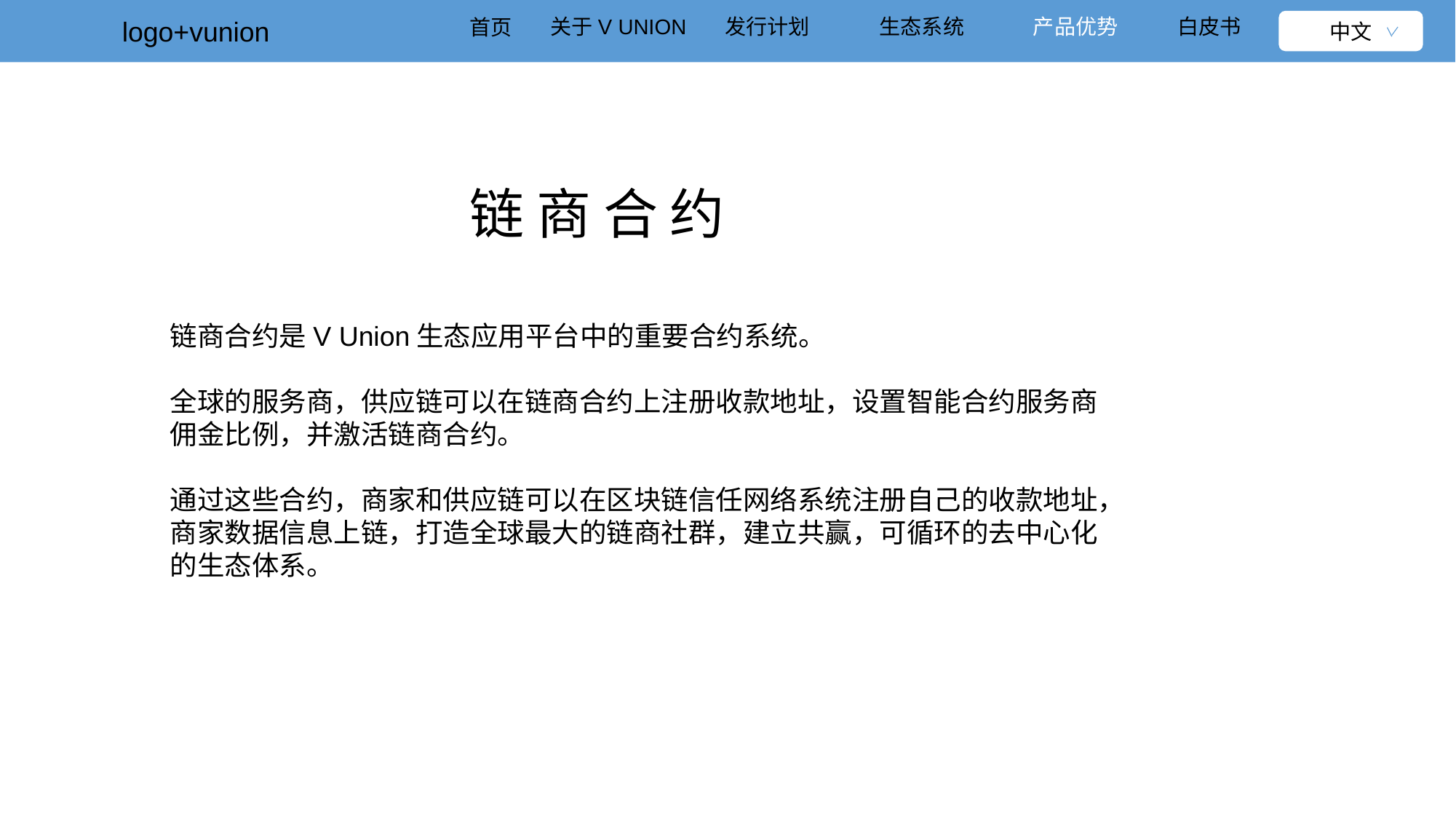

关于V UNION
发行计划
生态系统
产品优势
白皮书
首页
logo+vunion
中文
    链 商 合 约
链商合约是V Union生态应用平台中的重要合约系统。

全球的服务商，供应链可以在链商合约上注册收款地址，设置智能合约服务商佣金比例，并激活链商合约。

通过这些合约，商家和供应链可以在区块链信任网络系统注册自己的收款地址，商家数据信息上链，打造全球最大的链商社群，建立共赢，可循环的去中心化的生态体系。